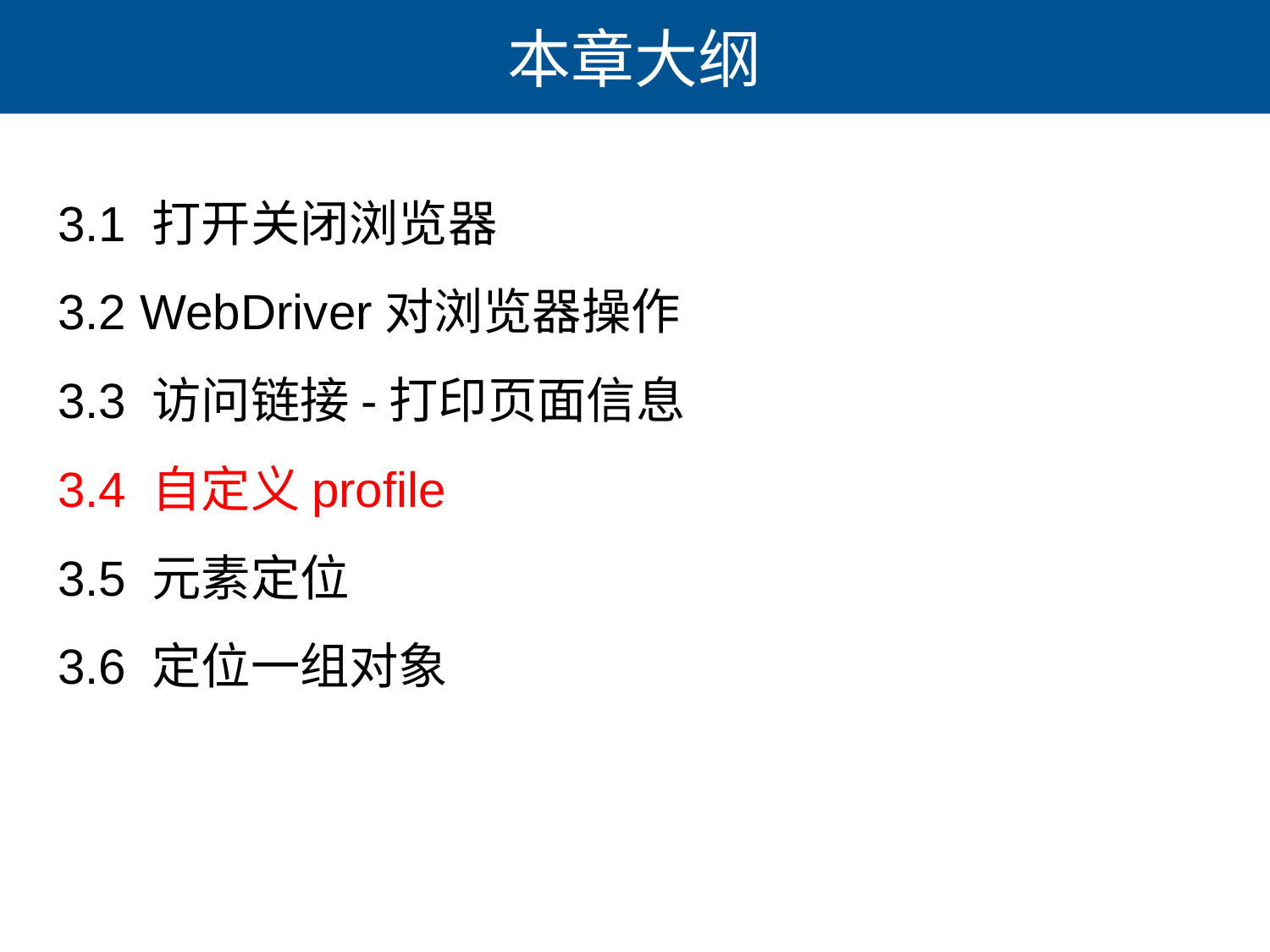

# 本章大纲
3.1 打开关闭浏览器
3.2 WebDriver对浏览器操作
3.3 访问链接-打印页面信息
3.4 自定义profile
3.5 元素定位
3.6 定位一组对象